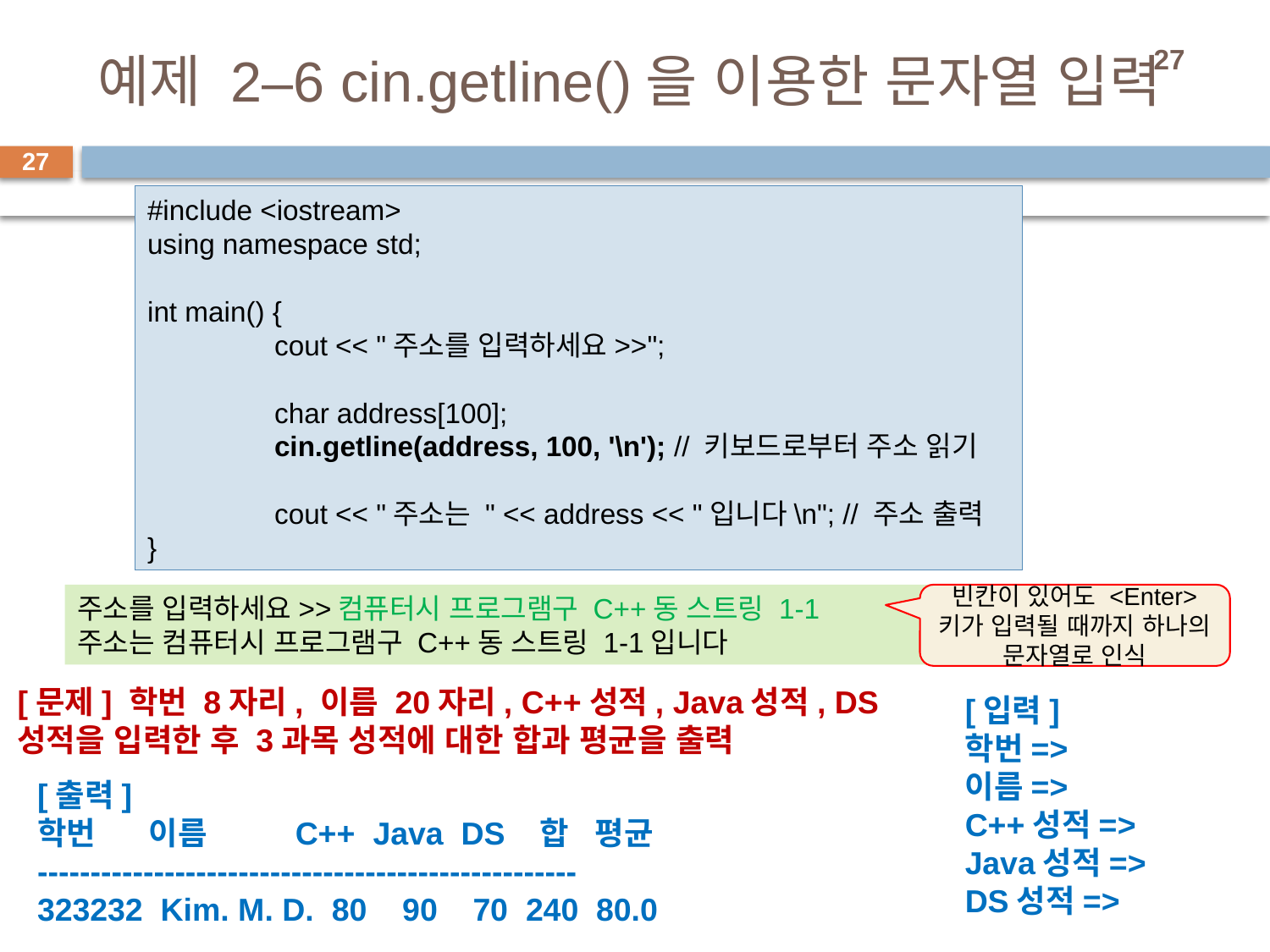

# 예제 2–6 cin.getline()을 이용한 문자열 입력
27
#include <iostream>
using namespace std;

int main() {
	cout << "주소를 입력하세요>>";

	char address[100];
	cin.getline(address, 100, '\n'); // 키보드로부터 주소 읽기

	cout << "주소는 " << address << "입니다\n"; // 주소 출력
}
주소를 입력하세요>>컴퓨터시 프로그램구 C++동 스트링 1-1
주소는 컴퓨터시 프로그램구 C++동 스트링 1-1입니다
빈칸이 있어도 <Enter> 키가 입력될 때까지 하나의 문자열로 인식
[문제] 학번 8자리, 이름 20자리, C++성적, Java성적, DS성적을 입력한 후 3과목 성적에 대한 합과 평균을 출력
[입력]
학번=>
이름=>
C++성적=>
Java성적=>
DS성적=>
[출력]
학번      이름         C++  Java  DS   합   평균
---------------------------------------------------
323232  Kim. M. D.  80    90    70  240  80.0